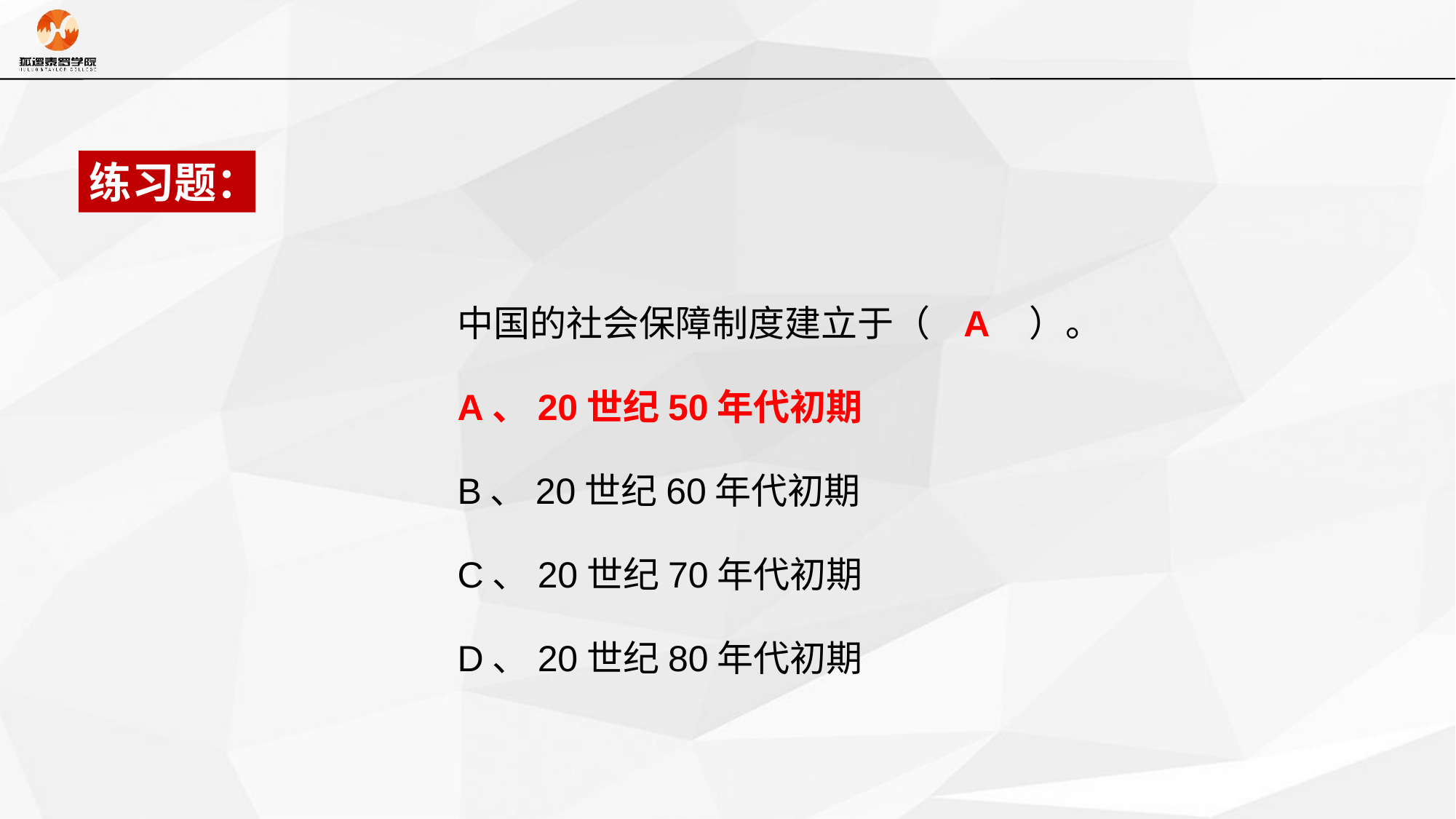

练习题：
中国的社会保障制度建立于（   A   ）。
A、20世纪50年代初期
B、20世纪60年代初期
C、20世纪70年代初期
D、20世纪80年代初期